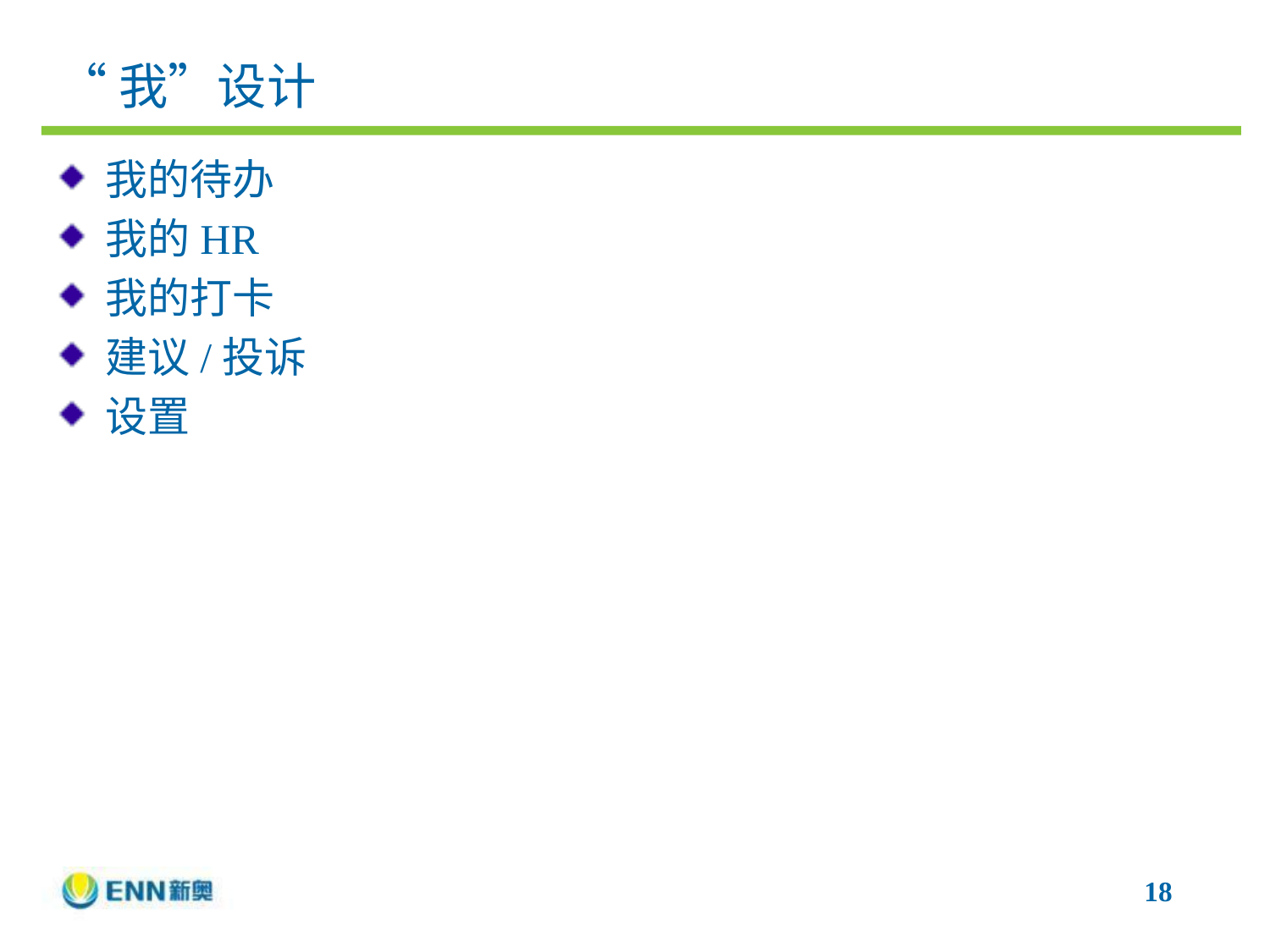

# “我”设计
我的待办
我的HR
我的打卡
建议/投诉
设置
18